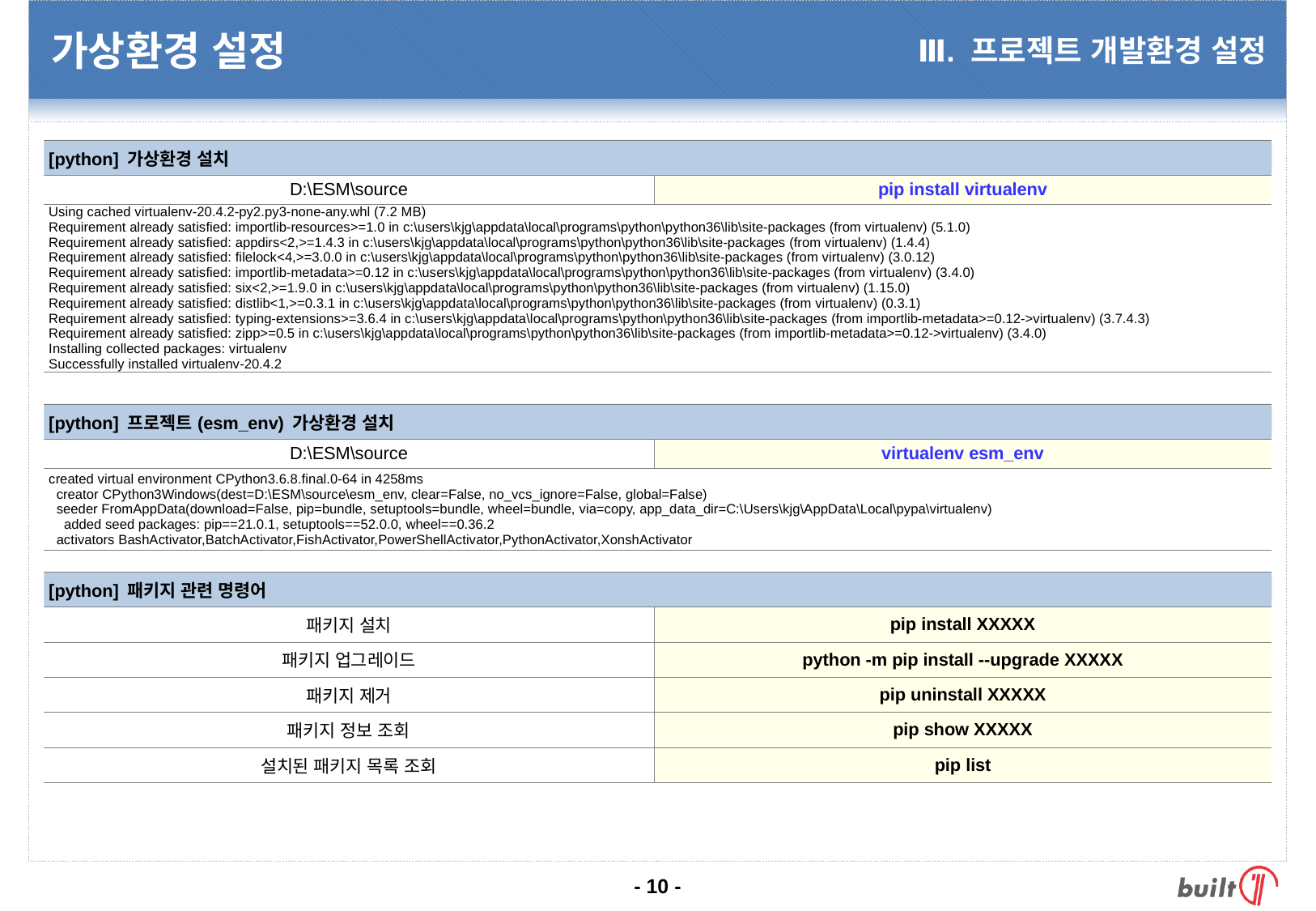

# 가상환경 설정
Ⅲ. 프로젝트 개발환경 설정
| [python] 가상환경 설치 |  |
| --- | --- |
| D:\ESM\source | pip install virtualenv |
| Using cached virtualenv-20.4.2-py2.py3-none-any.whl (7.2 MB) Requirement already satisfied: importlib-resources>=1.0 in c:\users\kjg\appdata\local\programs\python\python36\lib\site-packages (from virtualenv) (5.1.0) Requirement already satisfied: appdirs<2,>=1.4.3 in c:\users\kjg\appdata\local\programs\python\python36\lib\site-packages (from virtualenv) (1.4.4) Requirement already satisfied: filelock<4,>=3.0.0 in c:\users\kjg\appdata\local\programs\python\python36\lib\site-packages (from virtualenv) (3.0.12) Requirement already satisfied: importlib-metadata>=0.12 in c:\users\kjg\appdata\local\programs\python\python36\lib\site-packages (from virtualenv) (3.4.0) Requirement already satisfied: six<2,>=1.9.0 in c:\users\kjg\appdata\local\programs\python\python36\lib\site-packages (from virtualenv) (1.15.0) Requirement already satisfied: distlib<1,>=0.3.1 in c:\users\kjg\appdata\local\programs\python\python36\lib\site-packages (from virtualenv) (0.3.1) Requirement already satisfied: typing-extensions>=3.6.4 in c:\users\kjg\appdata\local\programs\python\python36\lib\site-packages (from importlib-metadata>=0.12->virtualenv) (3.7.4.3) Requirement already satisfied: zipp>=0.5 in c:\users\kjg\appdata\local\programs\python\python36\lib\site-packages (from importlib-metadata>=0.12->virtualenv) (3.4.0) Installing collected packages: virtualenv Successfully installed virtualenv-20.4.2 |  |
| [python] 프로젝트(esm\_env) 가상환경 설치 |  |
| --- | --- |
| D:\ESM\source | virtualenv esm\_env |
| created virtual environment CPython3.6.8.final.0-64 in 4258ms creator CPython3Windows(dest=D:\ESM\source\esm\_env, clear=False, no\_vcs\_ignore=False, global=False) seeder FromAppData(download=False, pip=bundle, setuptools=bundle, wheel=bundle, via=copy, app\_data\_dir=C:\Users\kjg\AppData\Local\pypa\virtualenv) added seed packages: pip==21.0.1, setuptools==52.0.0, wheel==0.36.2 activators BashActivator,BatchActivator,FishActivator,PowerShellActivator,PythonActivator,XonshActivator |  |
| [python] 패키지 관련 명령어 |  |
| --- | --- |
| 패키지 설치 | pip install XXXXX |
| 패키지 업그레이드 | python -m pip install --upgrade XXXXX |
| 패키지 제거 | pip uninstall XXXXX |
| 패키지 정보 조회 | pip show XXXXX |
| 설치된 패키지 목록 조회 | pip list |